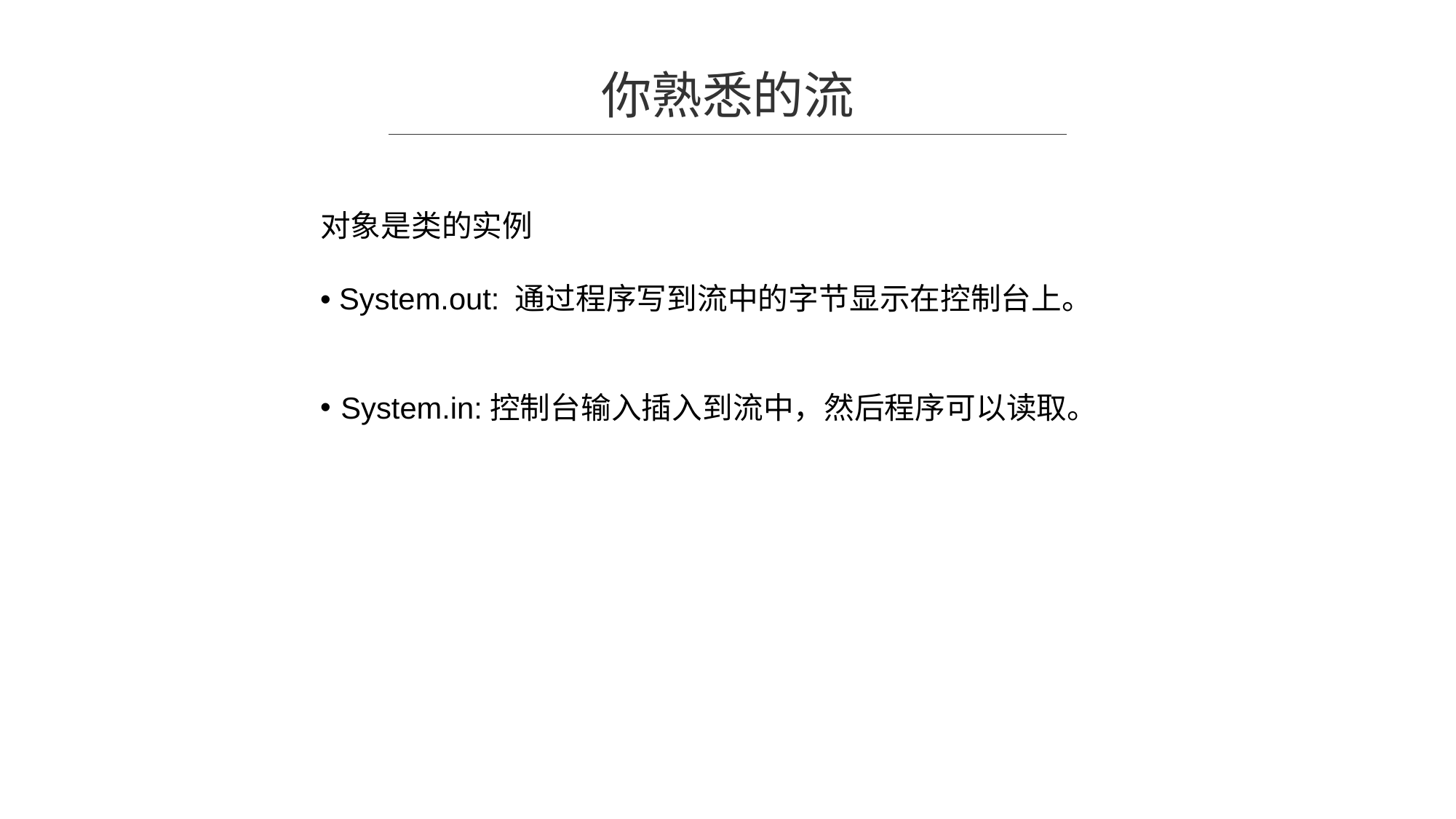

你熟悉的流
对象是类的实例

• System.out: 通过程序写到流中的字节显示在控制台上。

System.in:控制台输入插入到流中，然后程序可以读取。